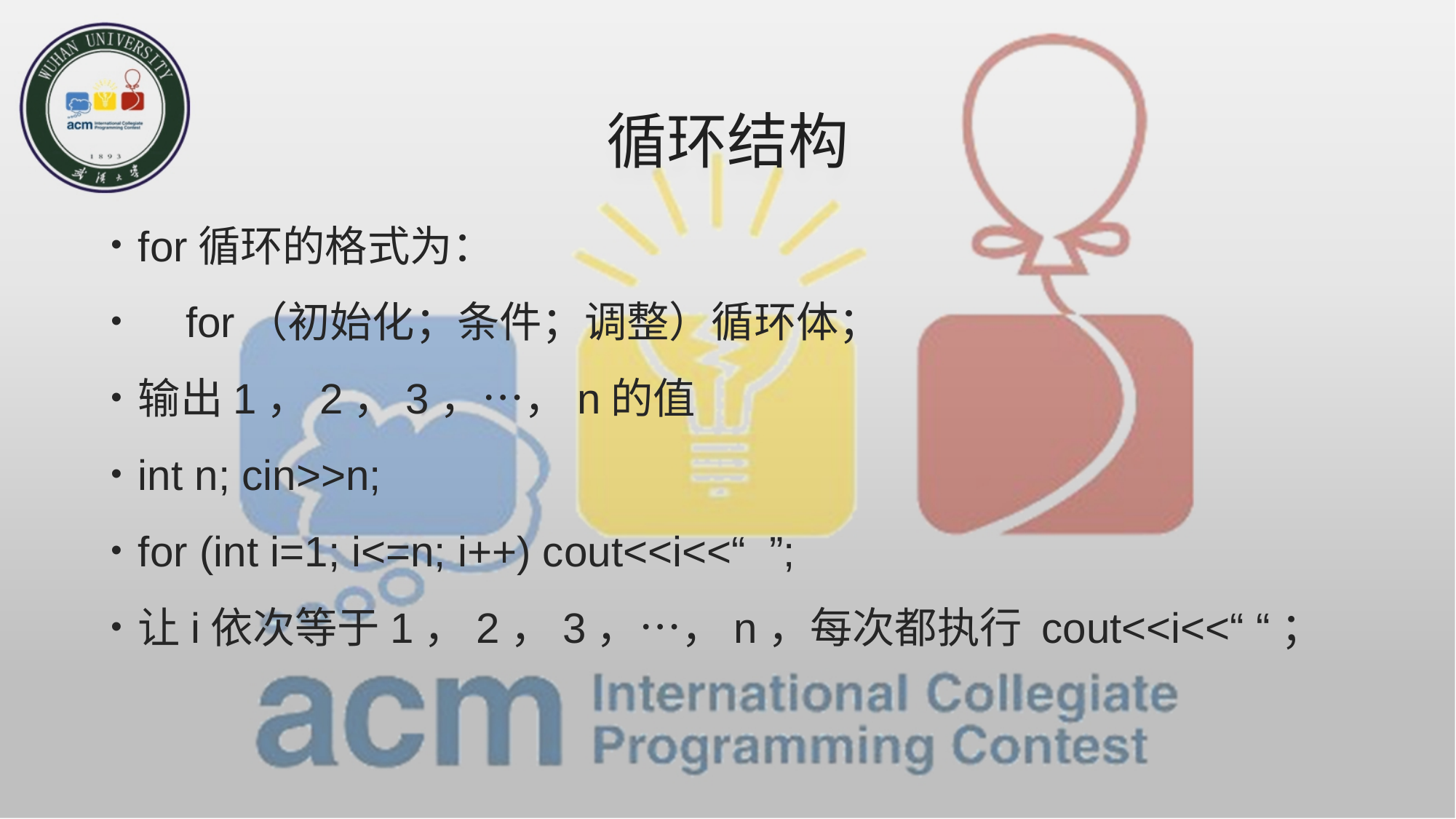

# 循环结构
for循环的格式为：
    for（初始化；条件；调整）循环体；
输出1，2，3，…，n的值
int n; cin>>n;
for (int i=1; i<=n; i++) cout<<i<<“  ”;
让i依次等于1，2，3，…，n，每次都执行 cout<<i<<“ “；